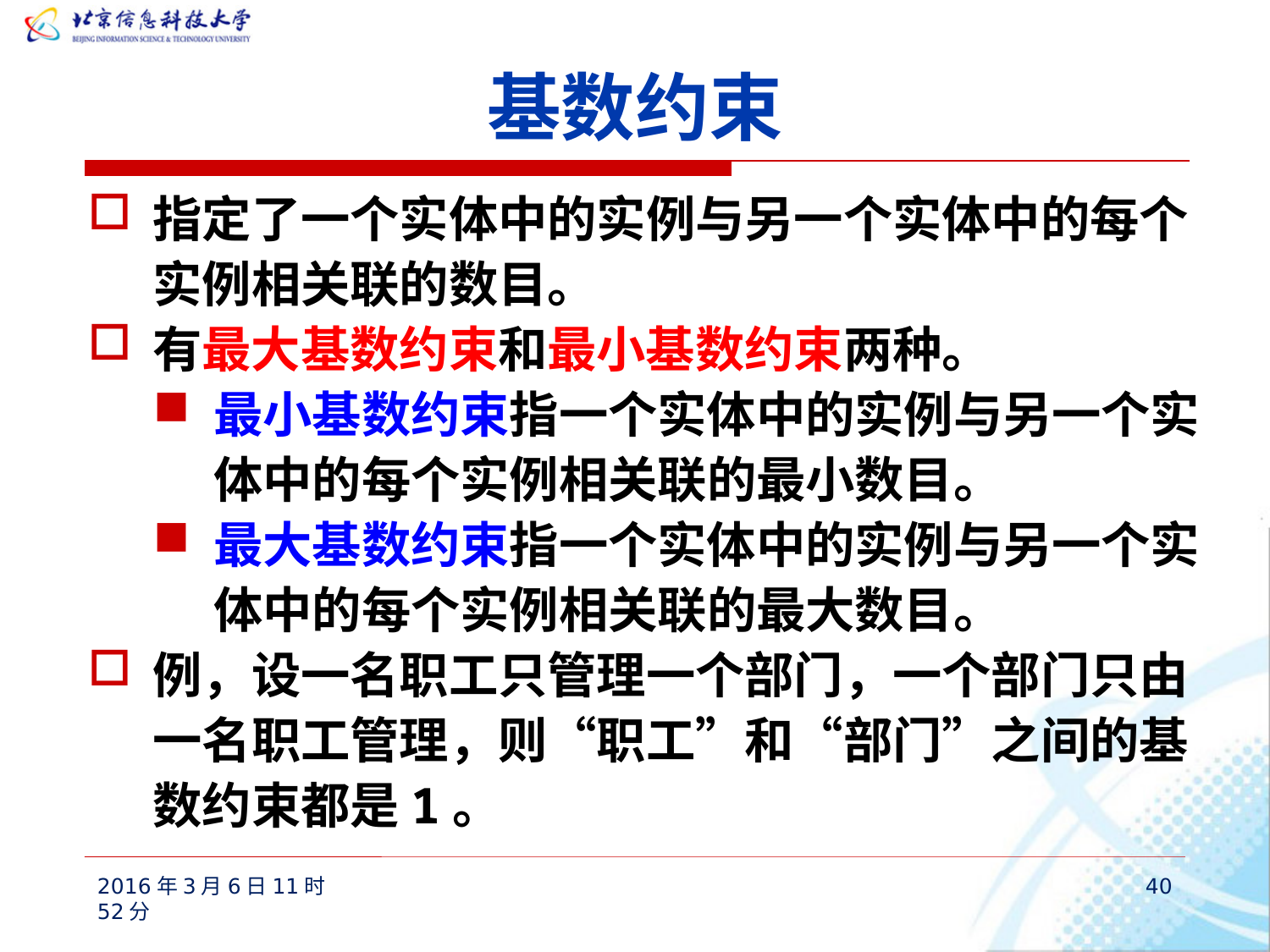

# 基数约束
指定了一个实体中的实例与另一个实体中的每个实例相关联的数目。
有最大基数约束和最小基数约束两种。
最小基数约束指一个实体中的实例与另一个实体中的每个实例相关联的最小数目。
最大基数约束指一个实体中的实例与另一个实体中的每个实例相关联的最大数目。
例，设一名职工只管理一个部门，一个部门只由一名职工管理，则“职工”和“部门”之间的基数约束都是1。
2016年3月6日11时52分
40